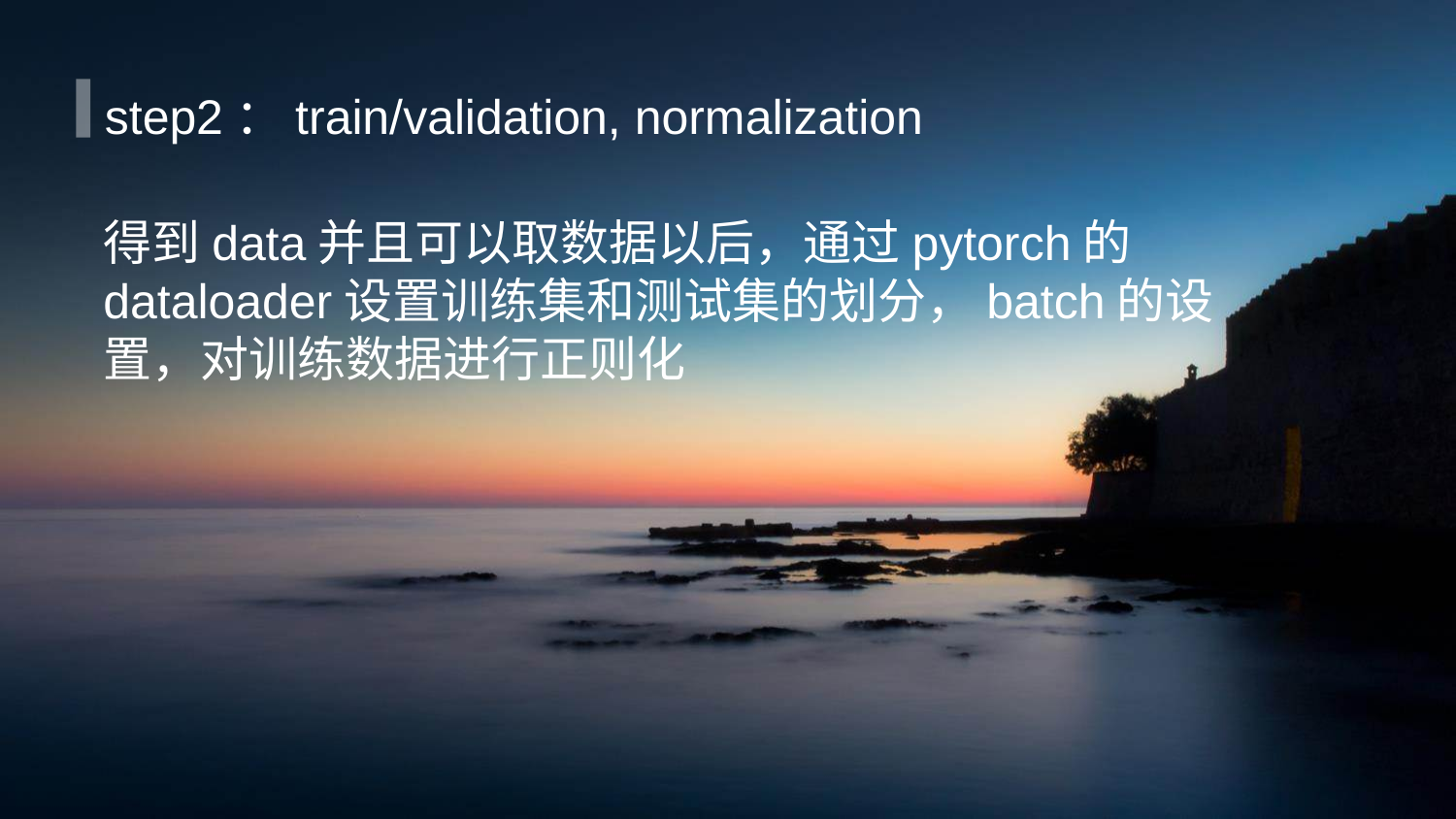

step2：train/validation, normalization

得到data并且可以取数据以后，通过pytorch的dataloader设置训练集和测试集的划分，batch的设置，对训练数据进行正则化